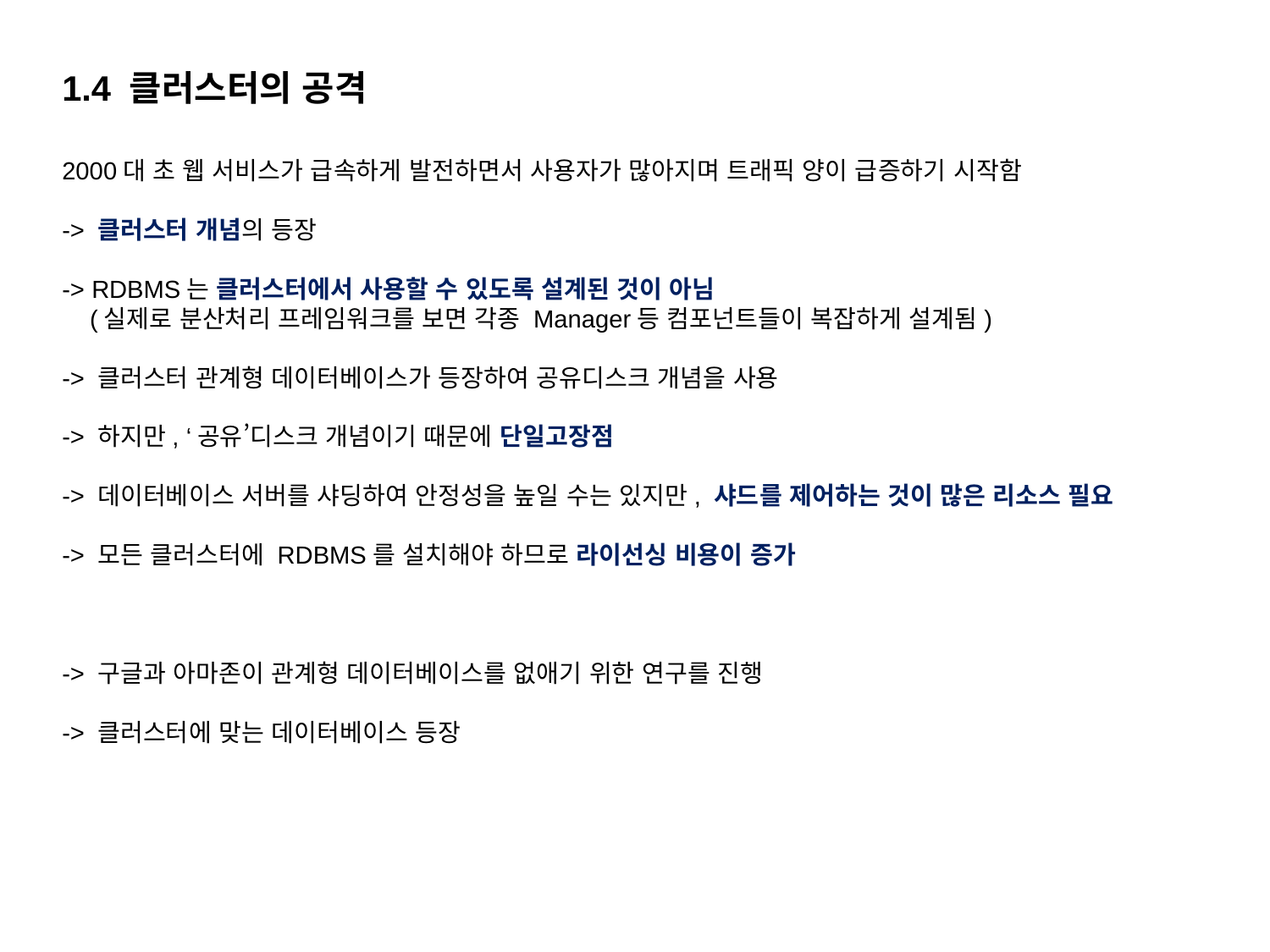

1.4 클러스터의 공격
2000대 초 웹 서비스가 급속하게 발전하면서 사용자가 많아지며 트래픽 양이 급증하기 시작함

-> 클러스터 개념의 등장

-> RDBMS는 클러스터에서 사용할 수 있도록 설계된 것이 아님
    (실제로 분산처리 프레임워크를 보면 각종 Manager등 컴포넌트들이 복잡하게 설계됨)

-> 클러스터 관계형 데이터베이스가 등장하여 공유디스크 개념을 사용

-> 하지만, ‘공유’디스크 개념이기 때문에 단일고장점

-> 데이터베이스 서버를 샤딩하여 안정성을 높일 수는 있지만, 샤드를 제어하는 것이 많은 리소스 필요

-> 모든 클러스터에 RDBMS를 설치해야 하므로 라이선싱 비용이 증가

-> 구글과 아마존이 관계형 데이터베이스를 없애기 위한 연구를 진행

-> 클러스터에 맞는 데이터베이스 등장